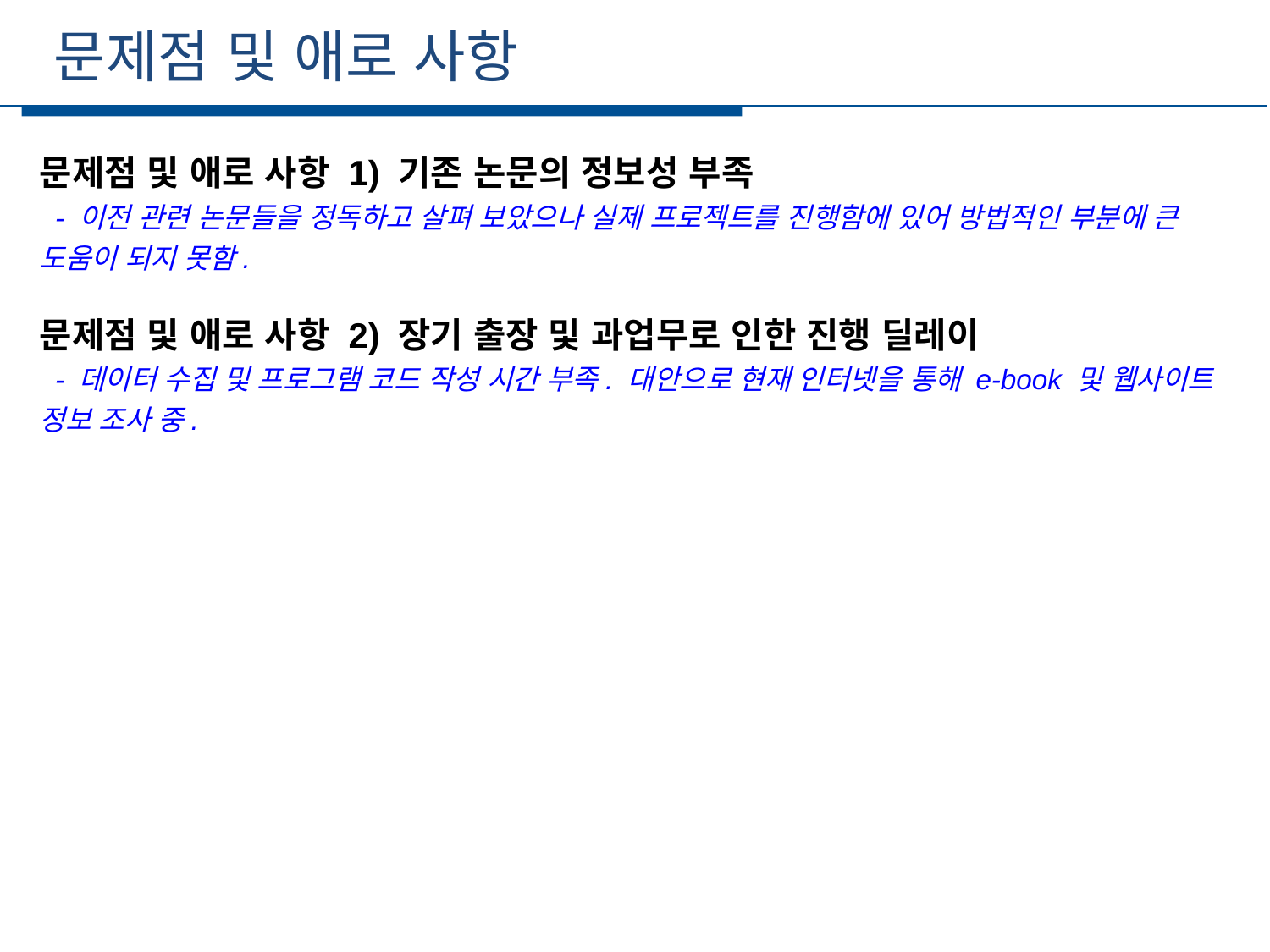

문제점 및 애로 사항
세부일정

문제점 및 애로 사항 1) 기존 논문의 정보성 부족
  - 이전 관련 논문들을 정독하고 살펴 보았으나 실제 프로젝트를 진행함에 있어 방법적인 부분에 큰 도움이 되지 못함.

문제점 및 애로 사항 2) 장기 출장 및 과업무로 인한 진행 딜레이
  - 데이터 수집 및 프로그램 코드 작성 시간 부족. 대안으로 현재 인터넷을 통해 e-book 및 웹사이트 정보 조사 중.